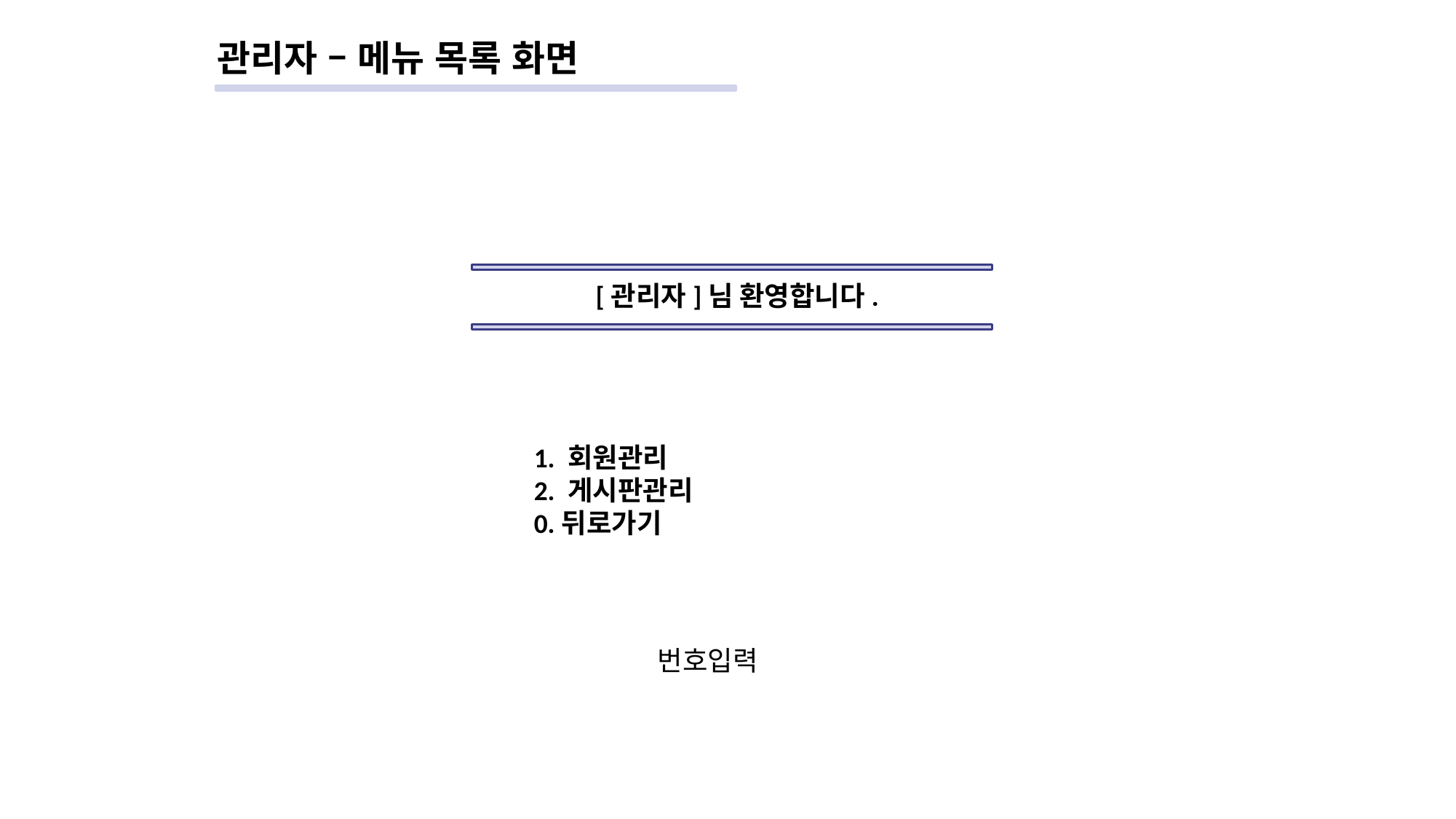

# 관리자 – 메뉴 목록 화면

[관리자]님 환영합니다.

1. 회원관리
2. 게시판관리
0.뒤로가기
번호입력